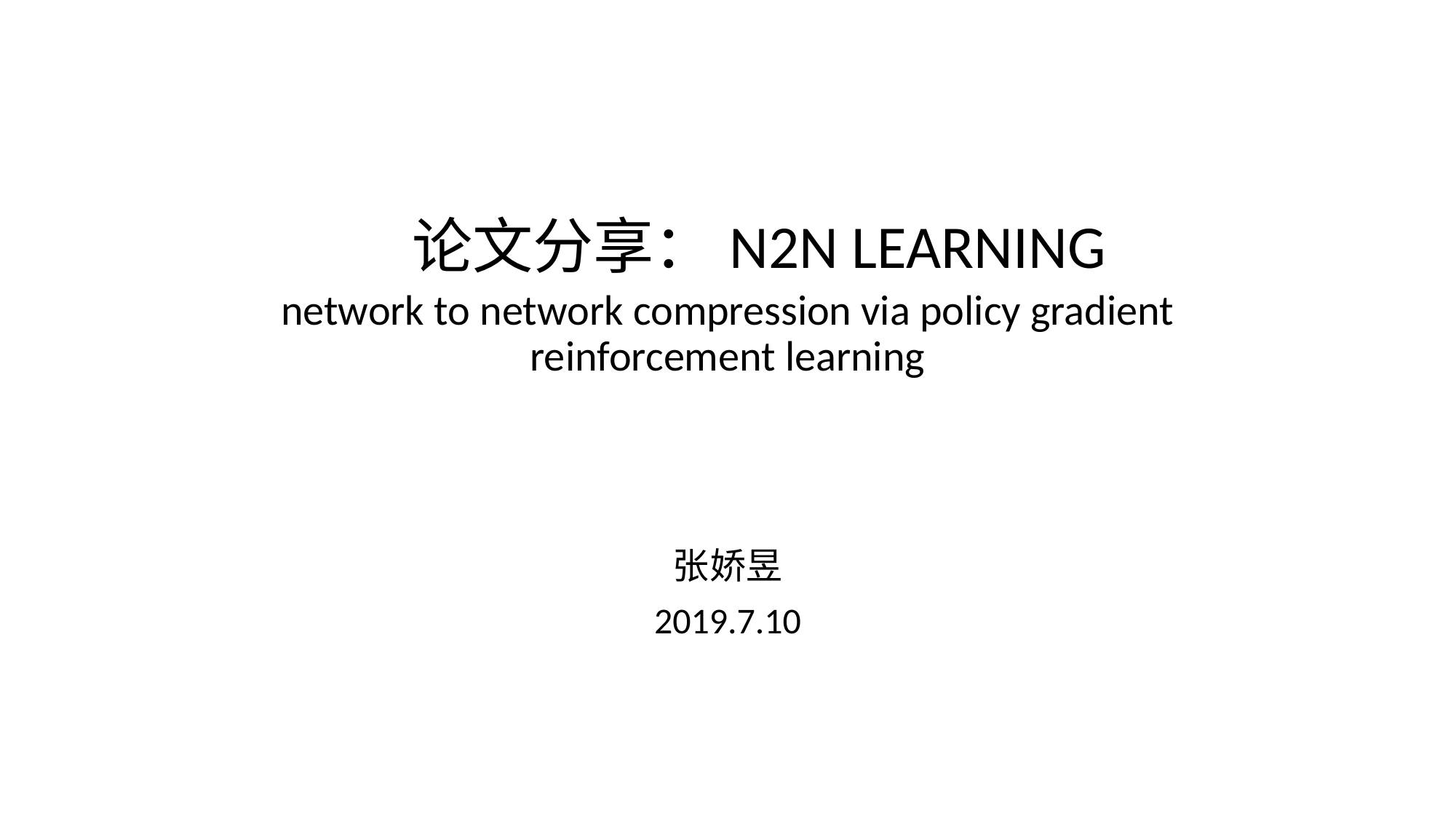

# 论文分享：N2N LEARNING network to network compression via policy gradient reinforcement learning
张娇昱
2019.7.10